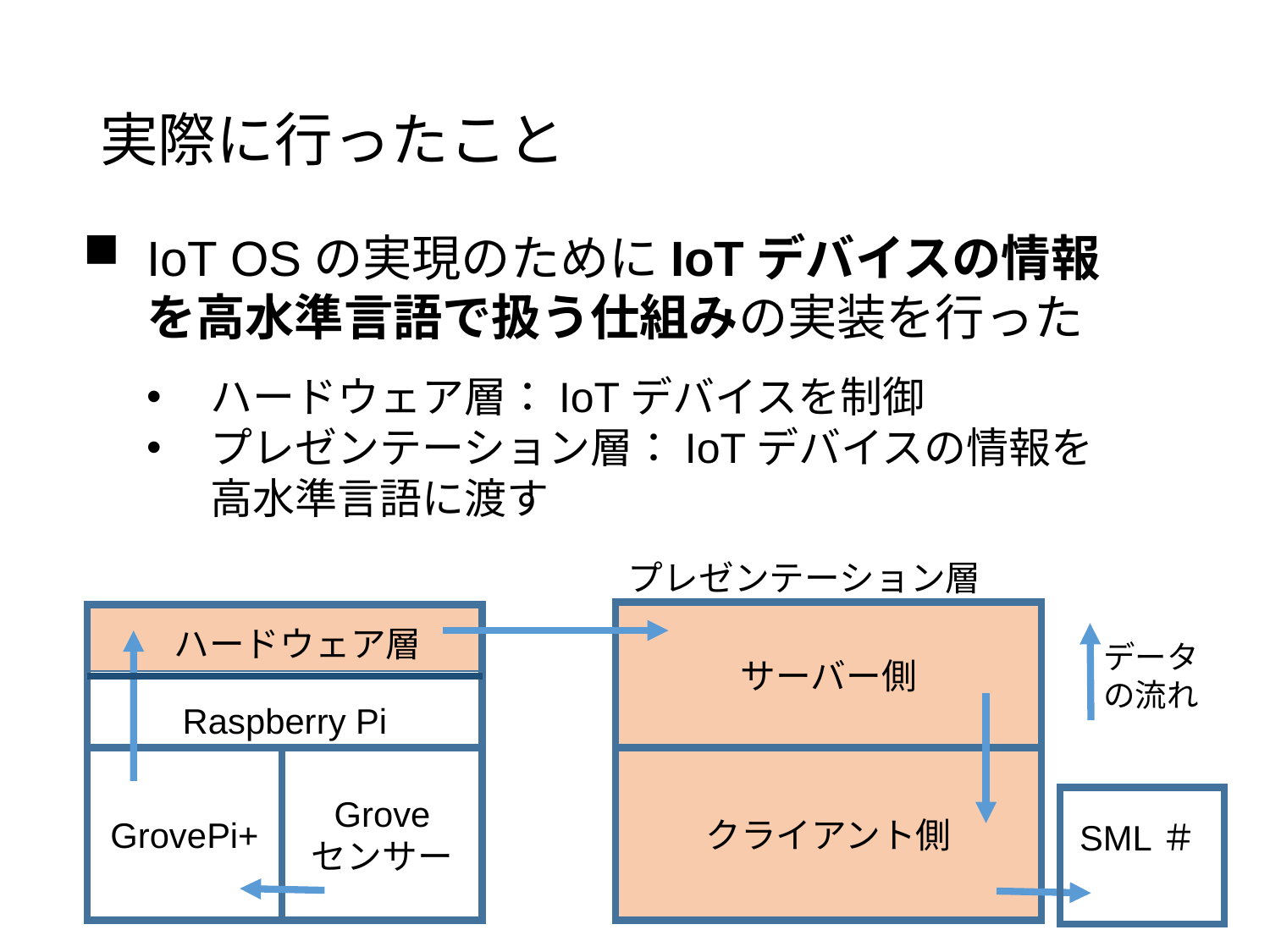

# 実際に行ったこと
IoT OSの実現のためにIoTデバイスの情報を高水準言語で扱う仕組みの実装を行った
ハードウェア層：IoTデバイスを制御
プレゼンテーション層：IoTデバイスの情報を
高水準言語に渡す
プレゼンテーション層

サーバー側

Raspberry Pi
ハードウェア層
データの流れ
GrovePi+
Grove
センサー
クライアント側
SML＃#